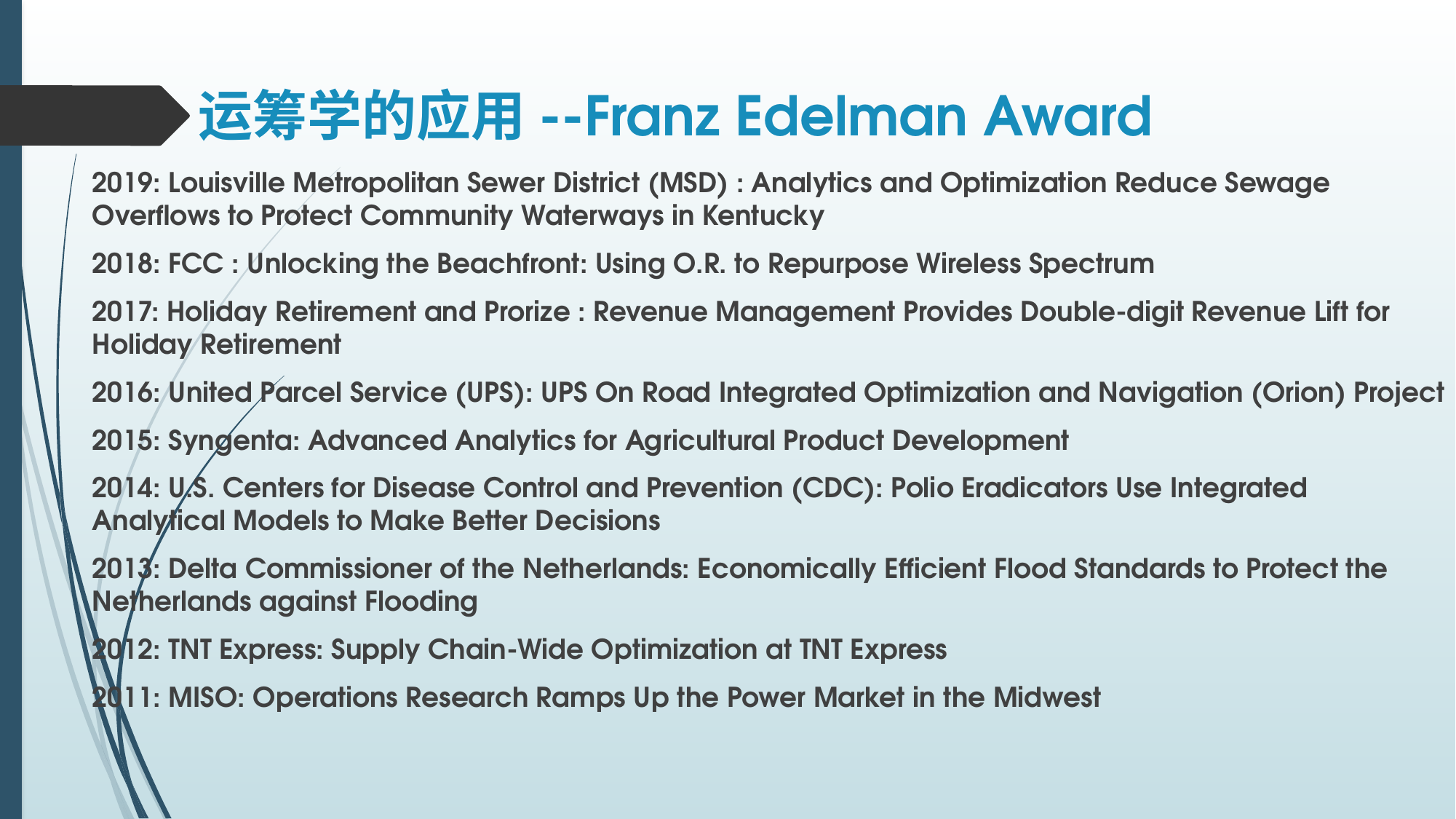

# 运筹学的应用--Franz Edelman Award
2019: Louisville Metropolitan Sewer District (MSD) : Analytics and Optimization Reduce Sewage Overflows to Protect Community Waterways in Kentucky
2018: FCC : Unlocking the Beachfront: Using O.R. to Repurpose Wireless Spectrum
2017: Holiday Retirement and Prorize : Revenue Management Provides Double-digit Revenue Lift for Holiday Retirement
2016: United Parcel Service (UPS): UPS On Road Integrated Optimization and Navigation (Orion) Project
2015: Syngenta: Advanced Analytics for Agricultural Product Development
2014: U.S. Centers for Disease Control and Prevention (CDC): Polio Eradicators Use Integrated Analytical Models to Make Better Decisions
2013: Delta Commissioner of the Netherlands: Economically Efficient Flood Standards to Protect the Netherlands against Flooding
2012: TNT Express: Supply Chain-Wide Optimization at TNT Express
2011: MISO: Operations Research Ramps Up the Power Market in the Midwest